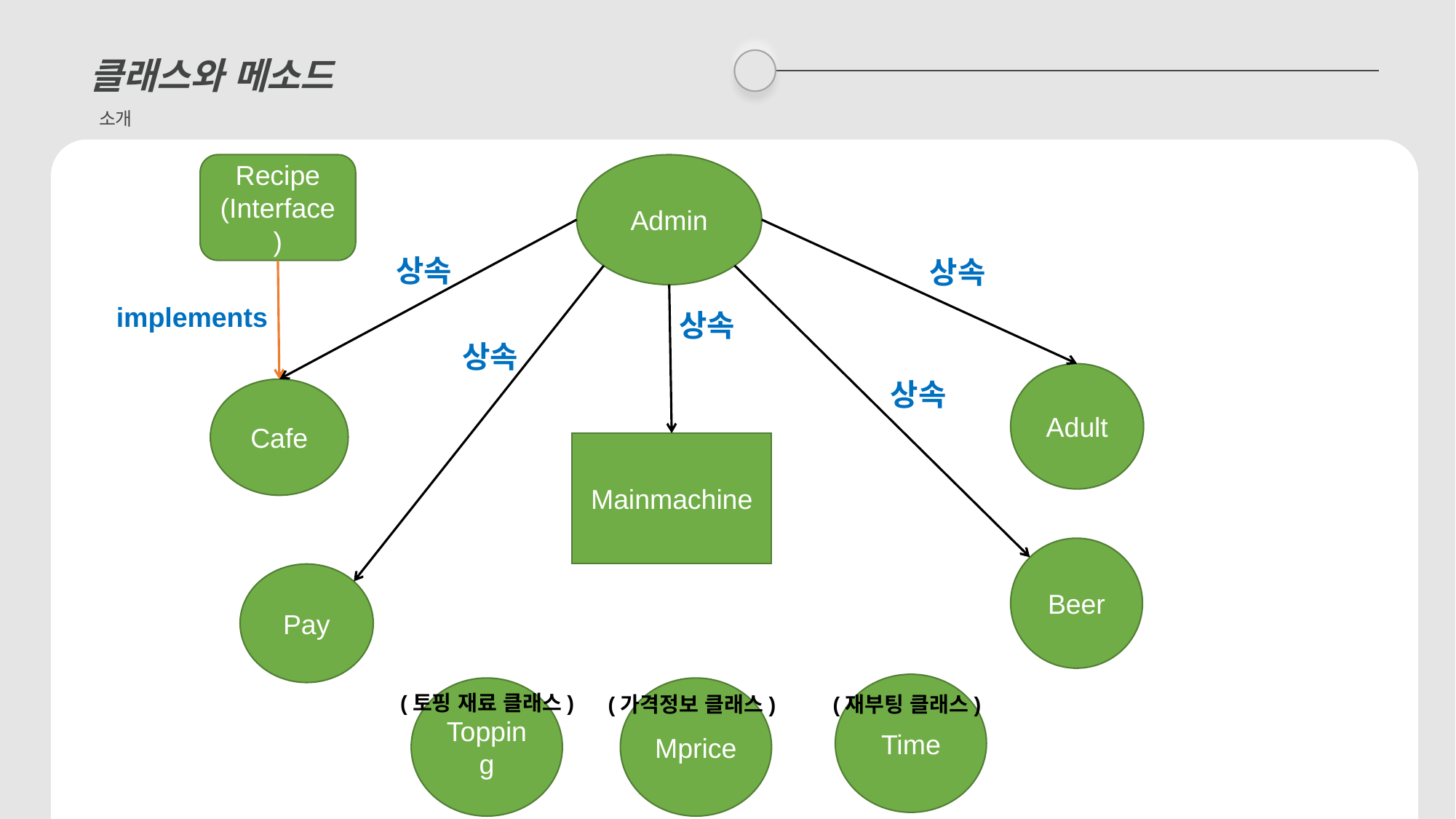

클래스와 메소드
 소개

Recipe
(Interface)
Admin
상속
상속
implements
상속
상속
Adult
상속
Cafe
Mainmachine
Beer
Pay
Time
Topping
Mprice
(토핑 재료 클래스)
(가격정보 클래스)
(재부팅 클래스)